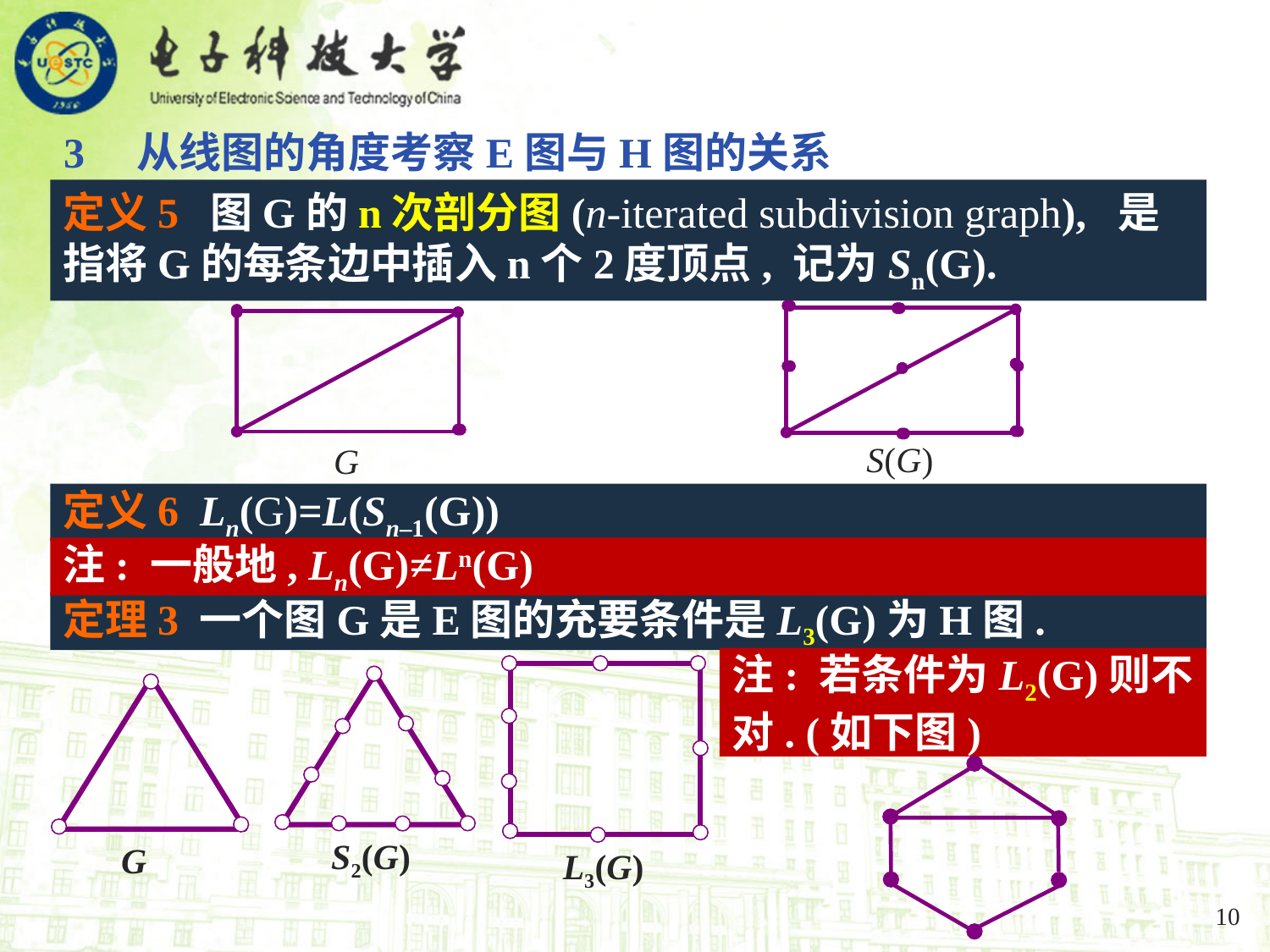

3    从线图的角度考察E图与H图的关系
定义5  图G的n次剖分图(n-iterated subdivision graph),  是指将G的每条边中插入n个2度顶点, 记为Sn(G).

S(G)

G
定义6  Ln(G)=L(Sn‒1(G))
注: 一般地, Ln(G)≠Ln(G)
定理3 一个图G是E图的充要条件是L3(G)为H图.
注: 若条件为L2(G)则不对. (如下图)

L3(G)

S2(G)

G

10